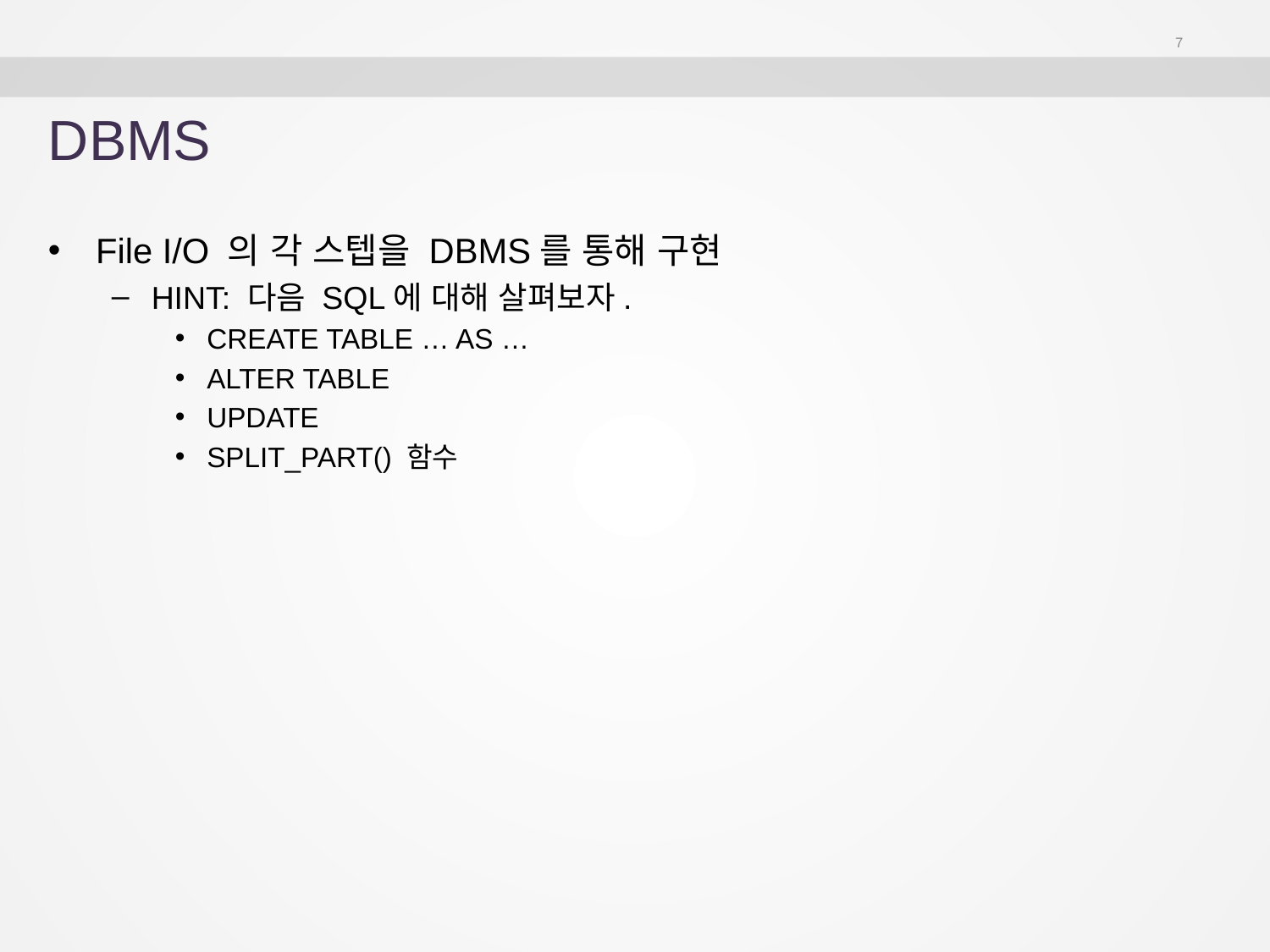

7
# DBMS
File I/O 의 각 스텝을 DBMS를 통해 구현
HINT: 다음 SQL에 대해 살펴보자.
CREATE TABLE … AS …
ALTER TABLE
UPDATE
SPLIT_PART() 함수